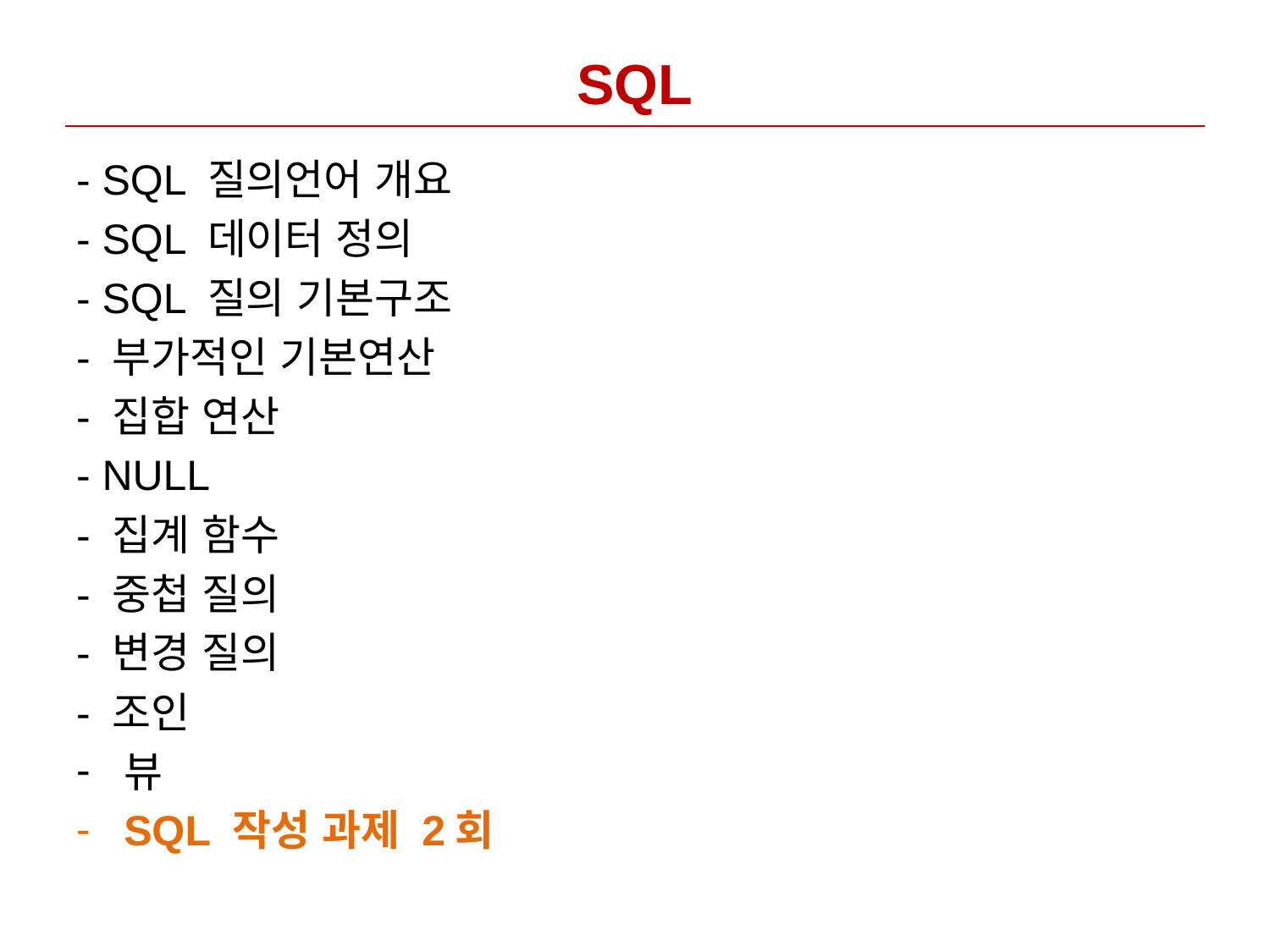

# SQL
- SQL 질의언어 개요
- SQL 데이터 정의
- SQL 질의 기본구조
- 부가적인 기본연산
- 집합 연산
- NULL
- 집계 함수
- 중첩 질의
- 변경 질의
- 조인
뷰
SQL 작성 과제 2회